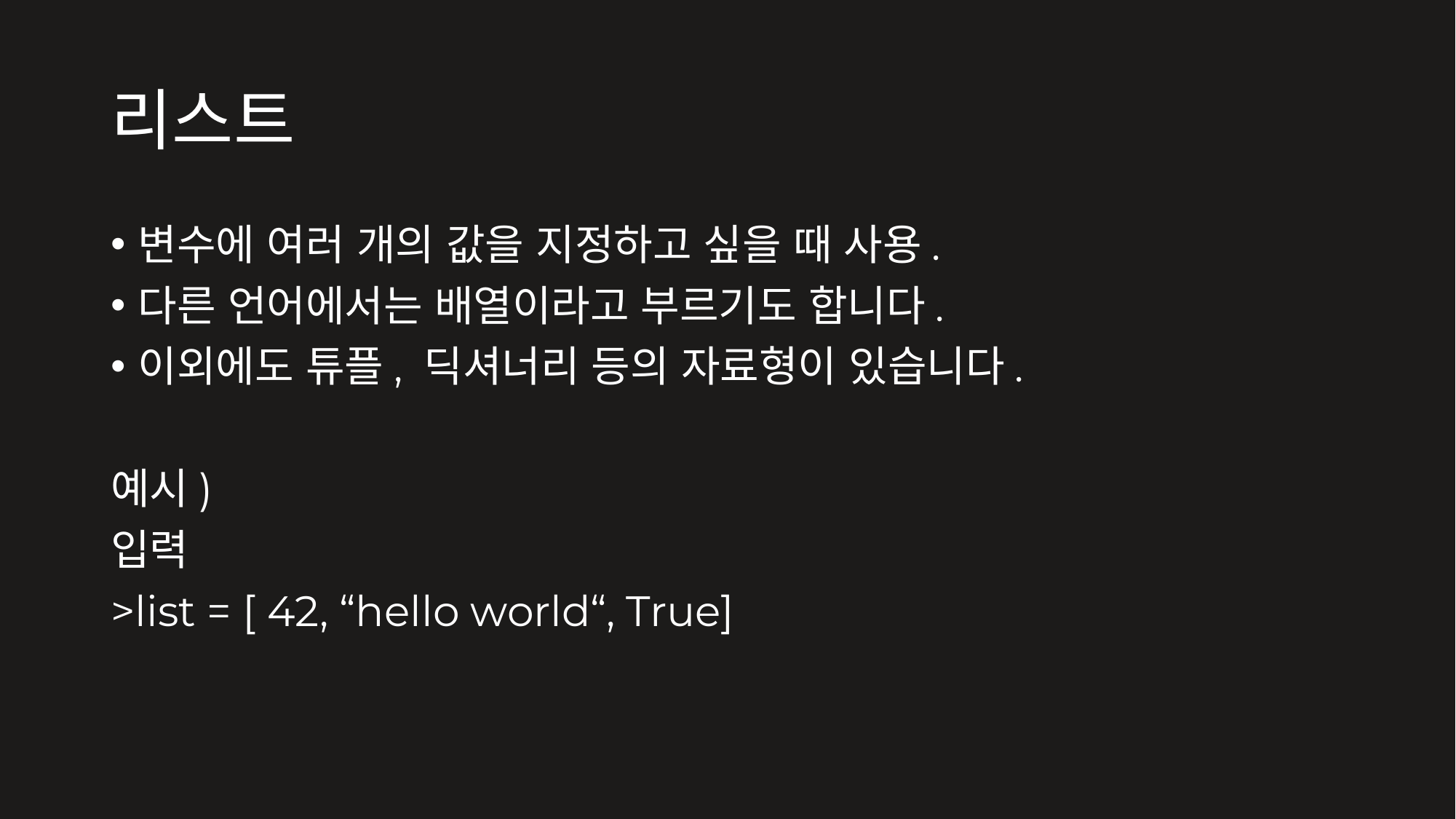

# 리스트
변수에 여러 개의 값을 지정하고 싶을 때 사용.
다른 언어에서는 배열이라고 부르기도 합니다.
이외에도 튜플, 딕셔너리 등의 자료형이 있습니다.

예시)
입력
>list = [ 42, “hello world“, True]